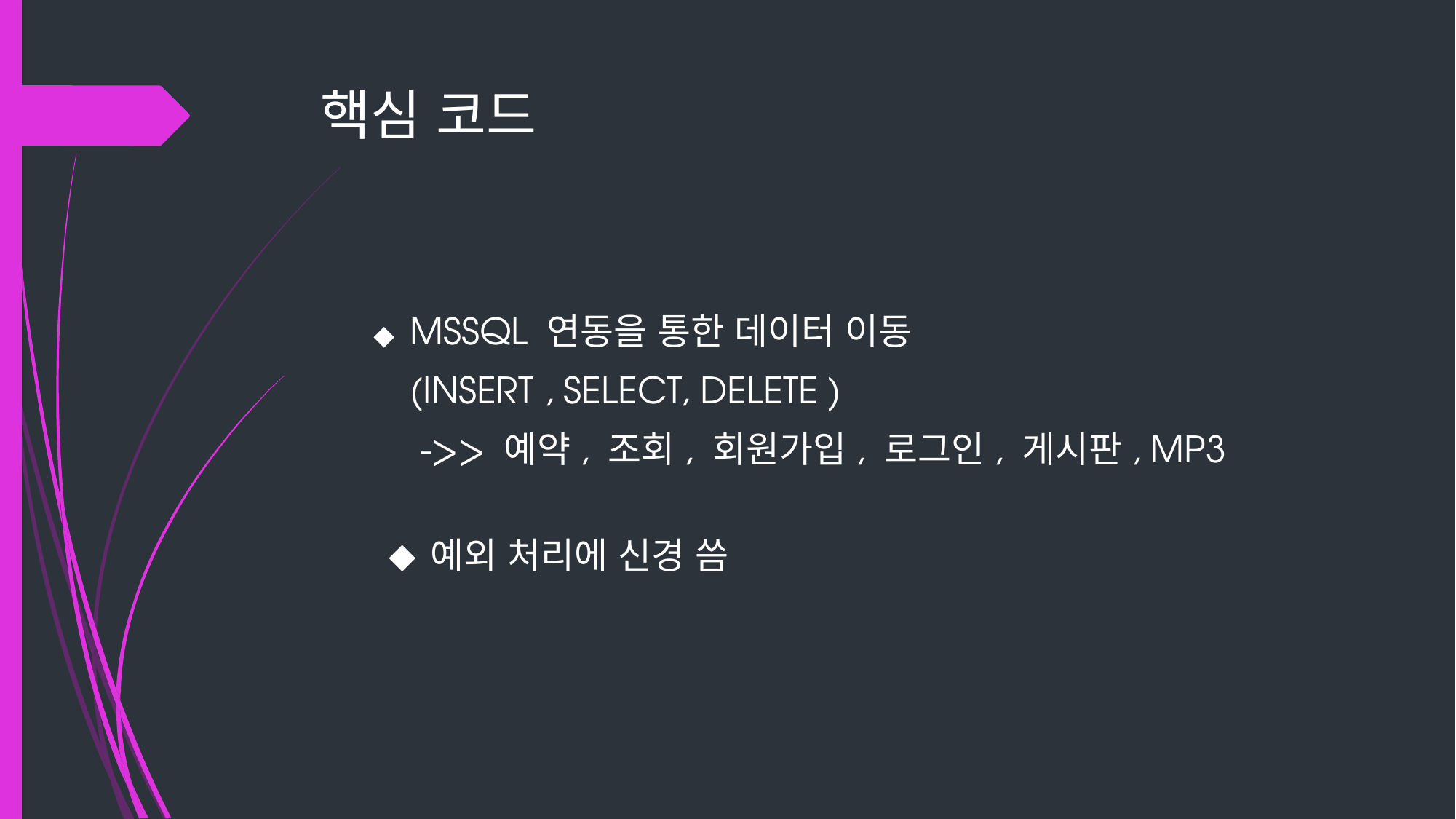

# 핵심 코드

       ◆  MSSQL 연동을 통한 데이터 이동
         (INSERT , SELECT, DELETE )
          ->> 예약, 조회, 회원가입, 로그인, 게시판, MP3

         ◆ 예외 처리에 신경 씀